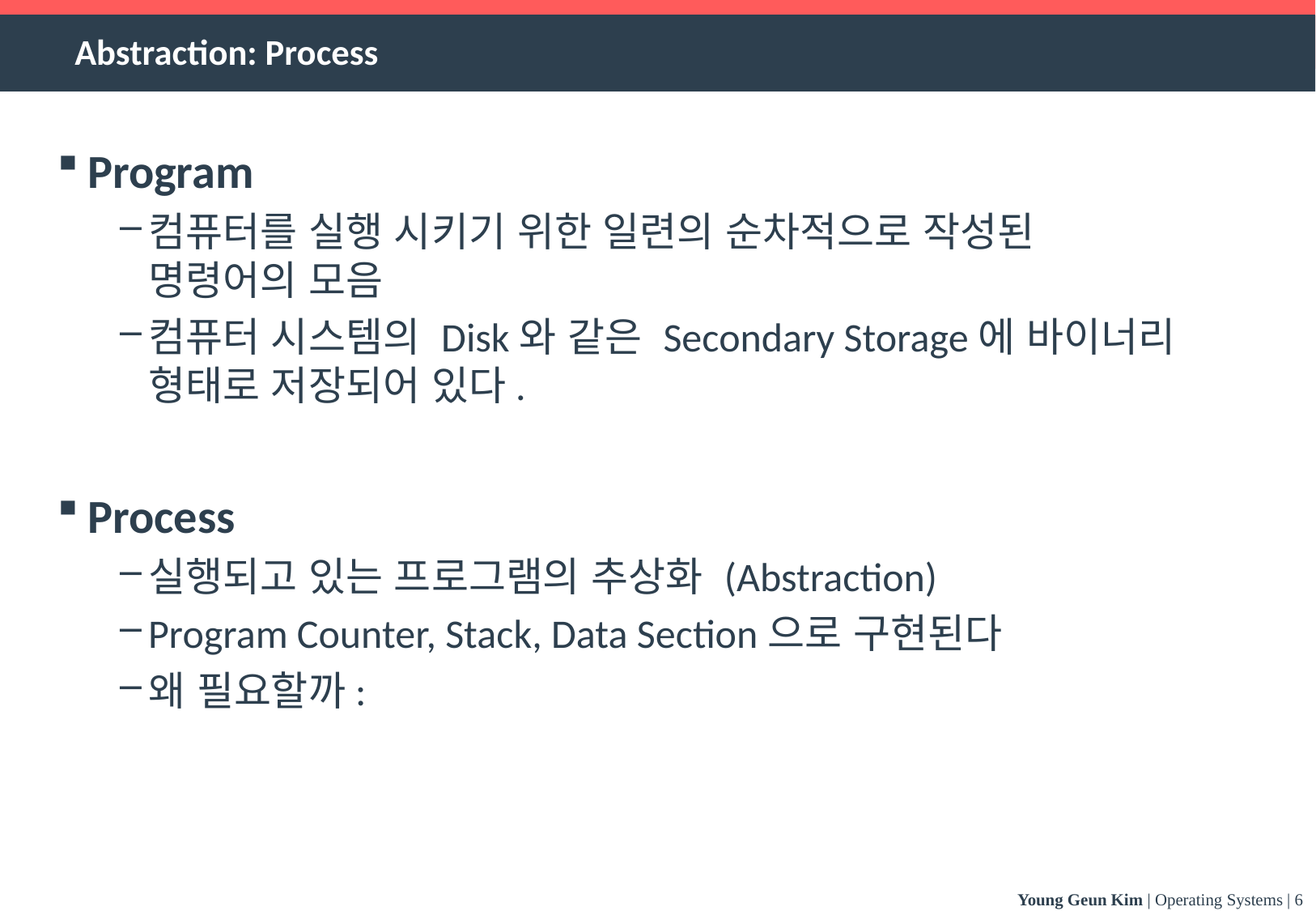

# Abstraction: Process
Program
컴퓨터를 실행 시키기 위한 일련의 순차적으로 작성된
명령어의 모음
컴퓨터 시스템의 Disk와 같은 Secondary Storage에 바이너리 형태로 저장되어 있다.

Process
실행되고 있는 프로그램의 추상화 (Abstraction)
Program Counter, Stack, Data Section으로 구현된다
왜 필요할까:
Young Geun Kim | Operating Systems | 6